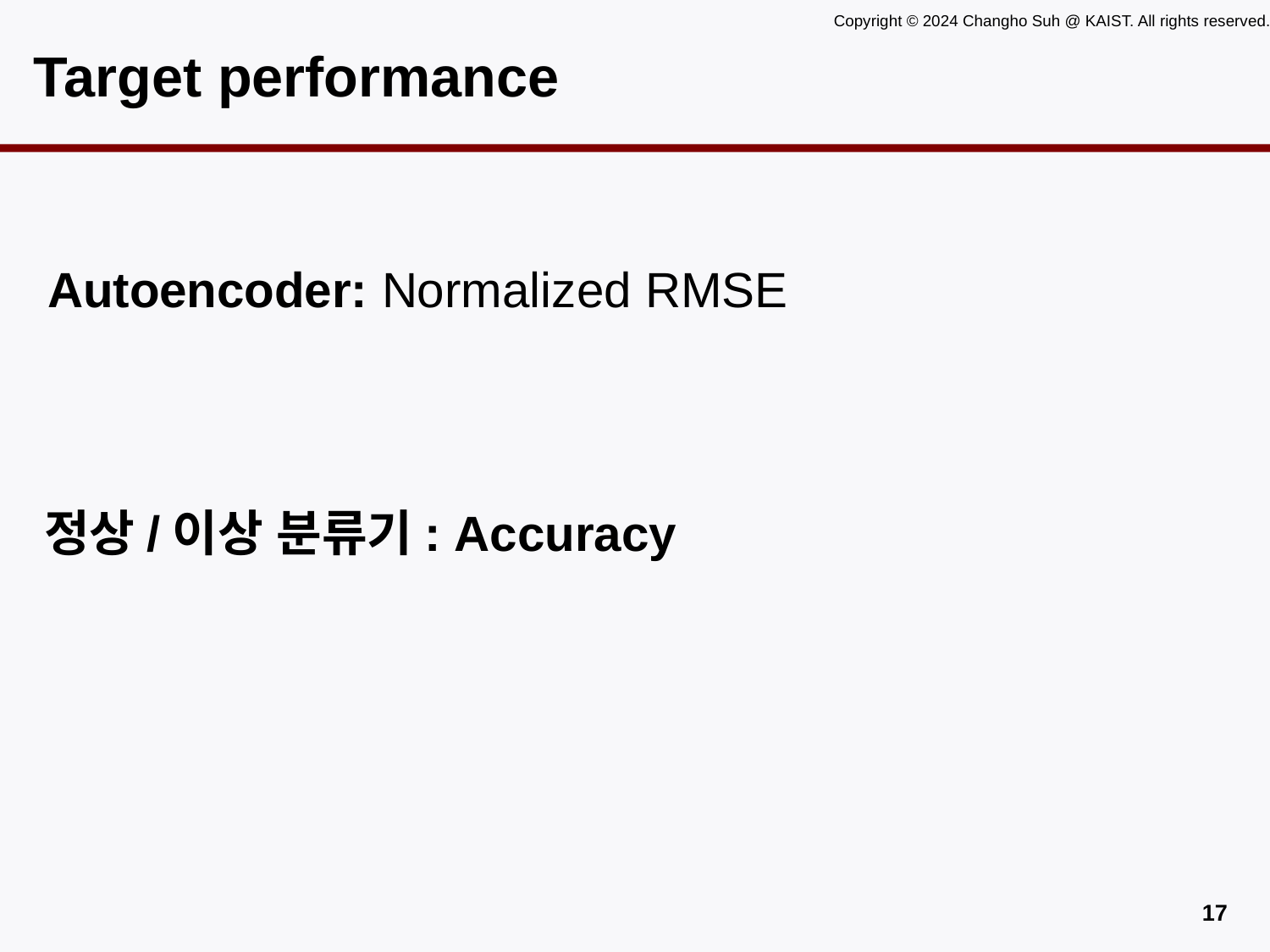

# Target performance
Autoencoder: Normalized RMSE
정상/이상 분류기: Accuracy
17